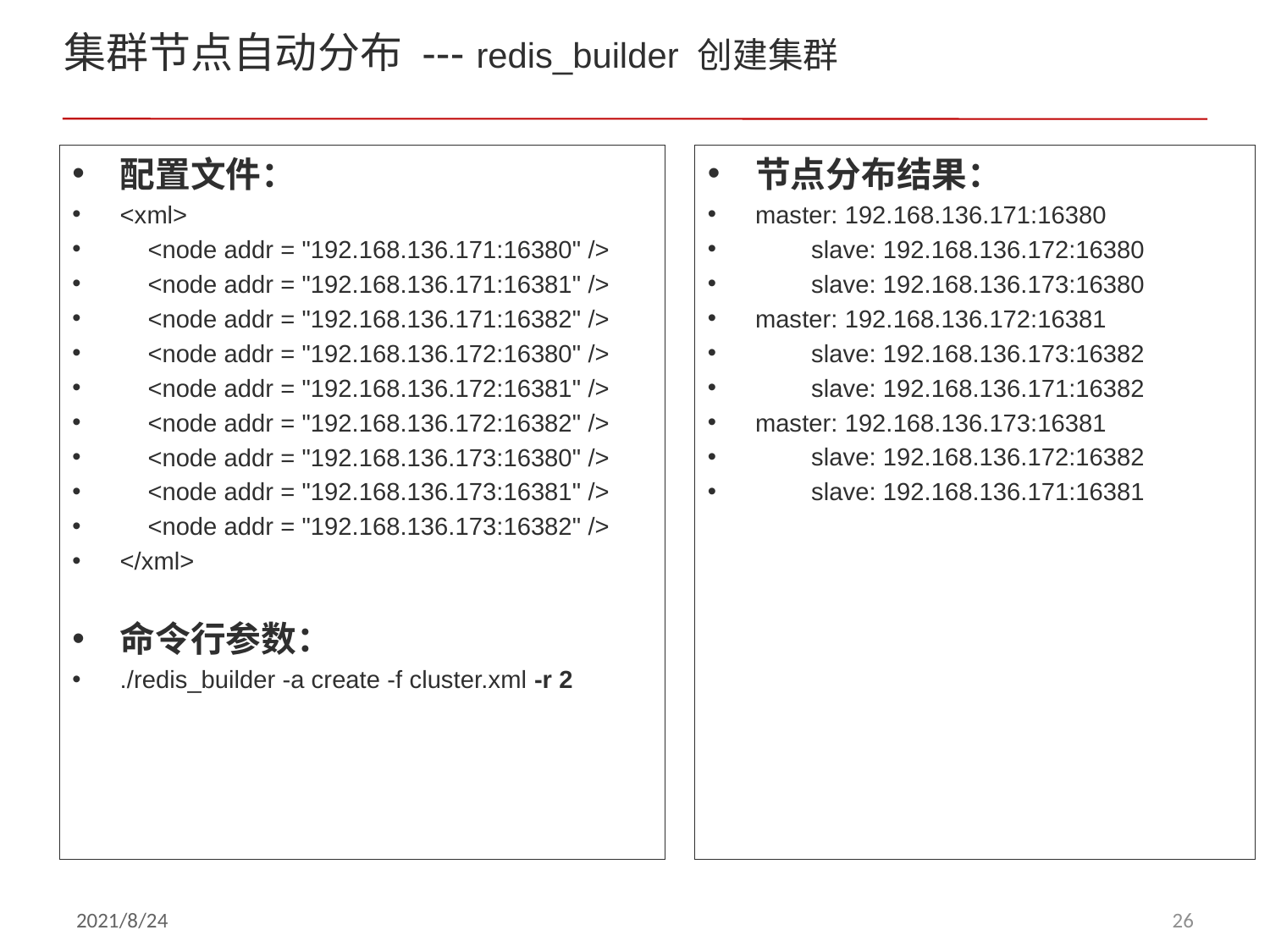

# 集群节点自动分布 --- redis_builder 创建集群
配置文件：
<xml>
    <node addr = "192.168.136.171:16380" />
    <node addr = "192.168.136.171:16381" />
    <node addr = "192.168.136.171:16382" />
    <node addr = "192.168.136.172:16380" />
    <node addr = "192.168.136.172:16381" />
    <node addr = "192.168.136.172:16382" />
    <node addr = "192.168.136.173:16380" />
    <node addr = "192.168.136.173:16381" />
    <node addr = "192.168.136.173:16382" />
</xml>

命令行参数：
./redis_builder -a create -f cluster.xml -r 2
节点分布结果：
master: 192.168.136.171:16380
        slave: 192.168.136.172:16380
        slave: 192.168.136.173:16380
master: 192.168.136.172:16381
        slave: 192.168.136.173:16382
        slave: 192.168.136.171:16382
master: 192.168.136.173:16381
        slave: 192.168.136.172:16382
        slave: 192.168.136.171:16381